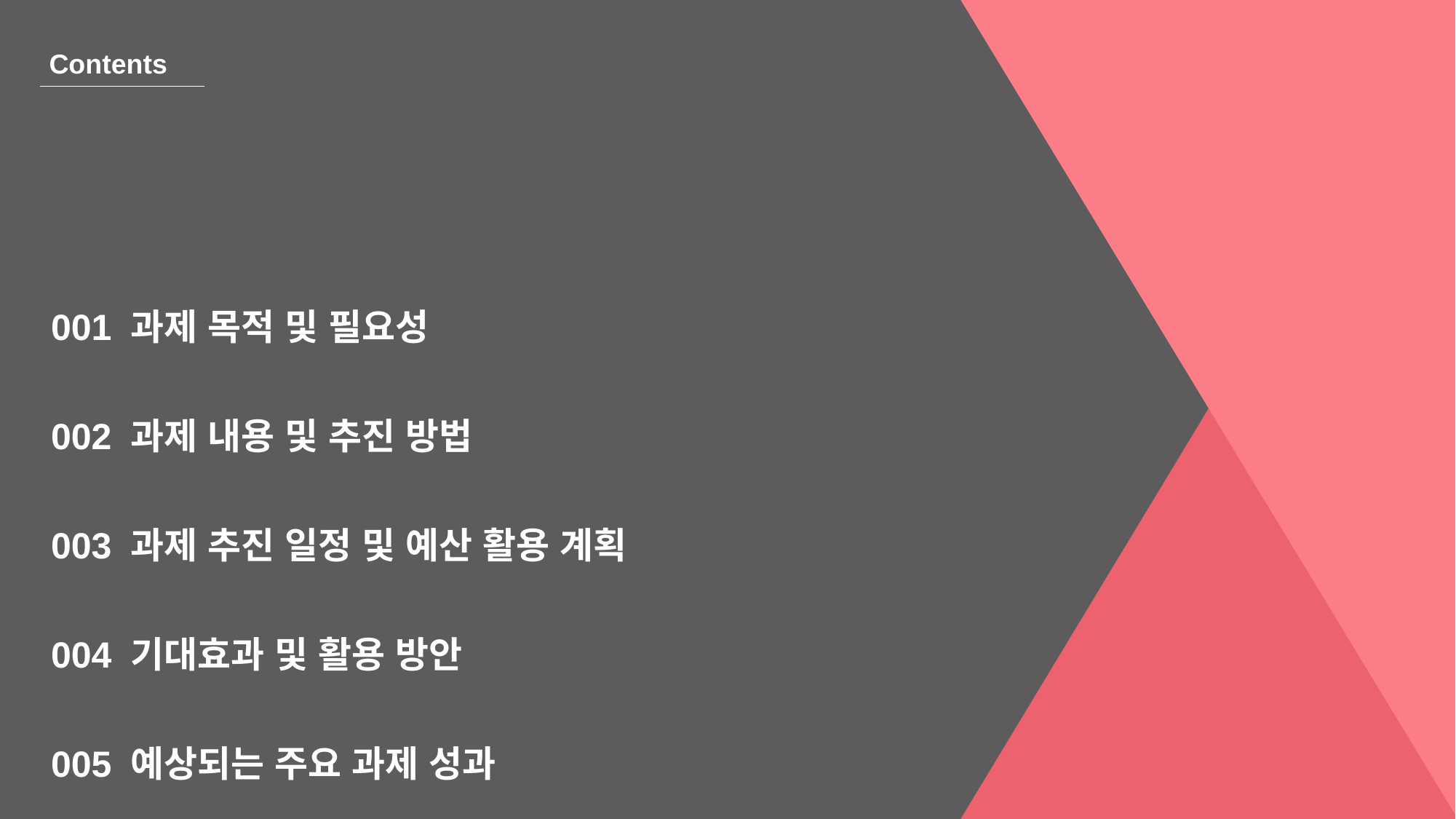

Contents
001 과제 목적 및 필요성
002 과제 내용 및 추진 방법
003 과제 추진 일정 및 예산 활용 계획
004 기대효과 및 활용 방안
005 예상되는 주요 과제 성과